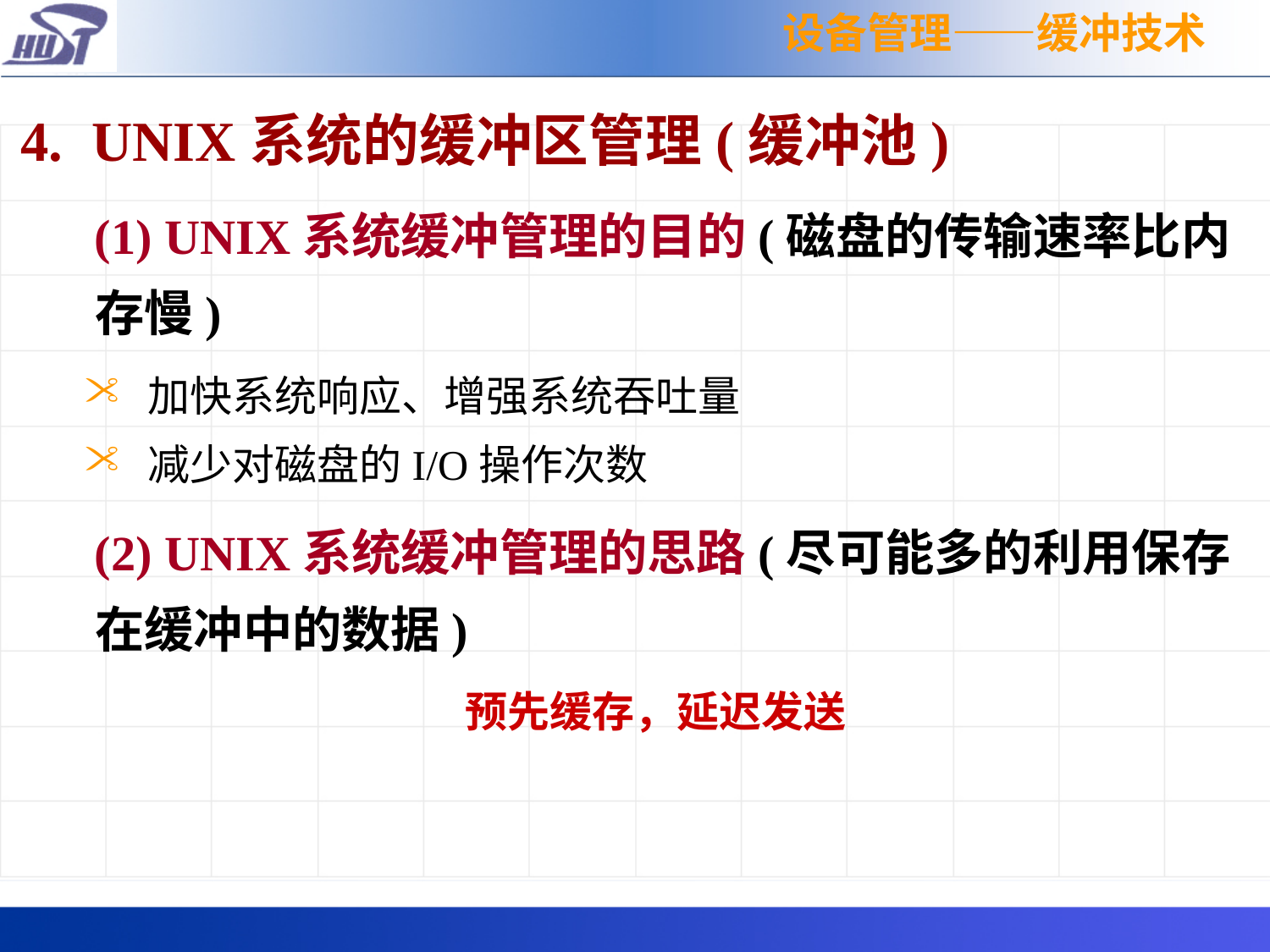

设备管理——缓冲技术
4.  UNIX系统的缓冲区管理(缓冲池)
      (1) UNIX系统缓冲管理的目的(磁盘的传输速率比内存慢)
加快系统响应、增强系统吞吐量
减少对磁盘的I/O操作次数
      (2) UNIX系统缓冲管理的思路(尽可能多的利用保存在缓冲中的数据)
			预先缓存，延迟发送